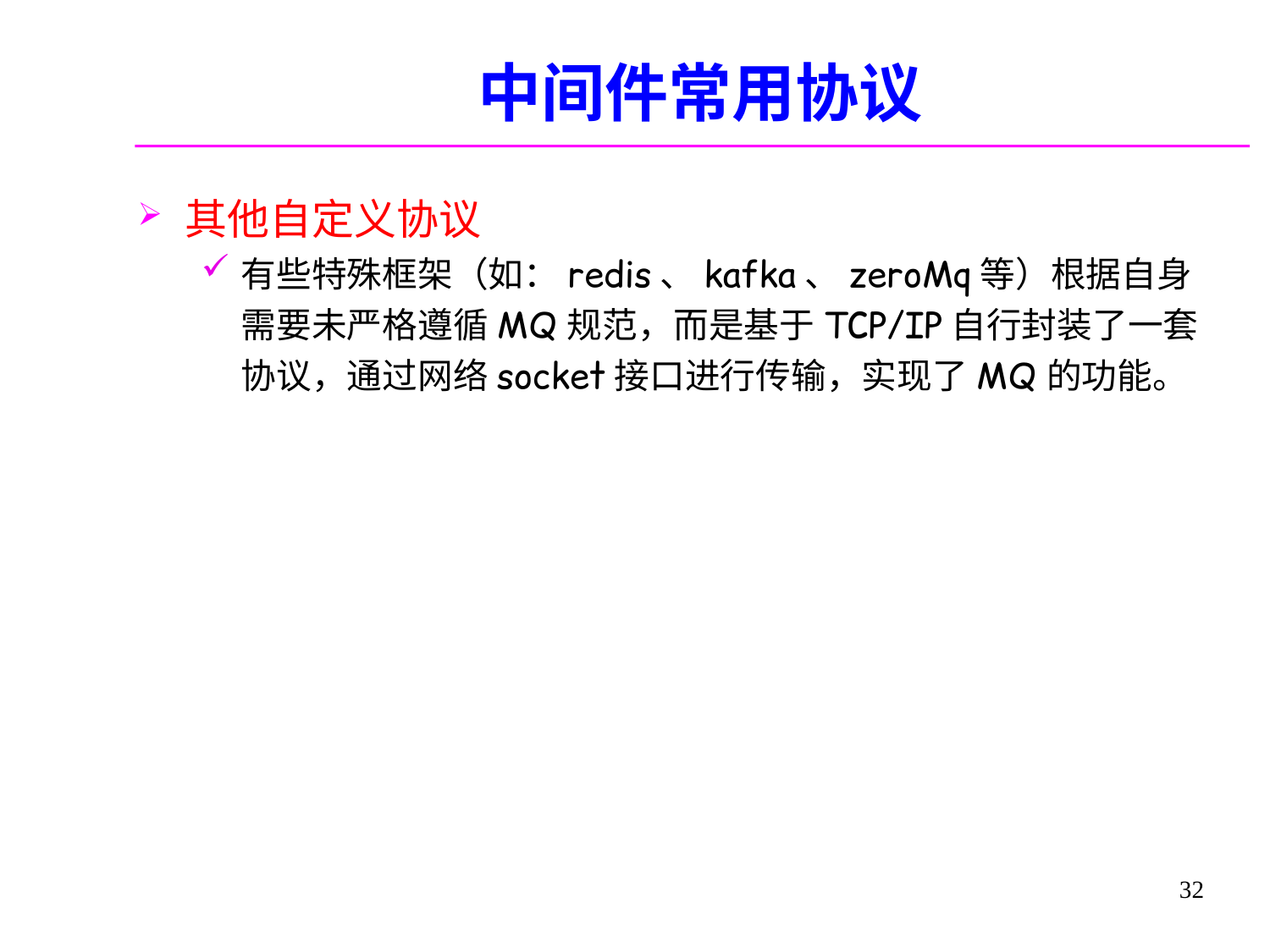

# 中间件常用协议
其他自定义协议
有些特殊框架（如：redis、kafka、zeroMq等）根据自身需要未严格遵循MQ规范，而是基于TCP/IP自行封装了一套协议，通过网络socket接口进行传输，实现了MQ的功能。
32